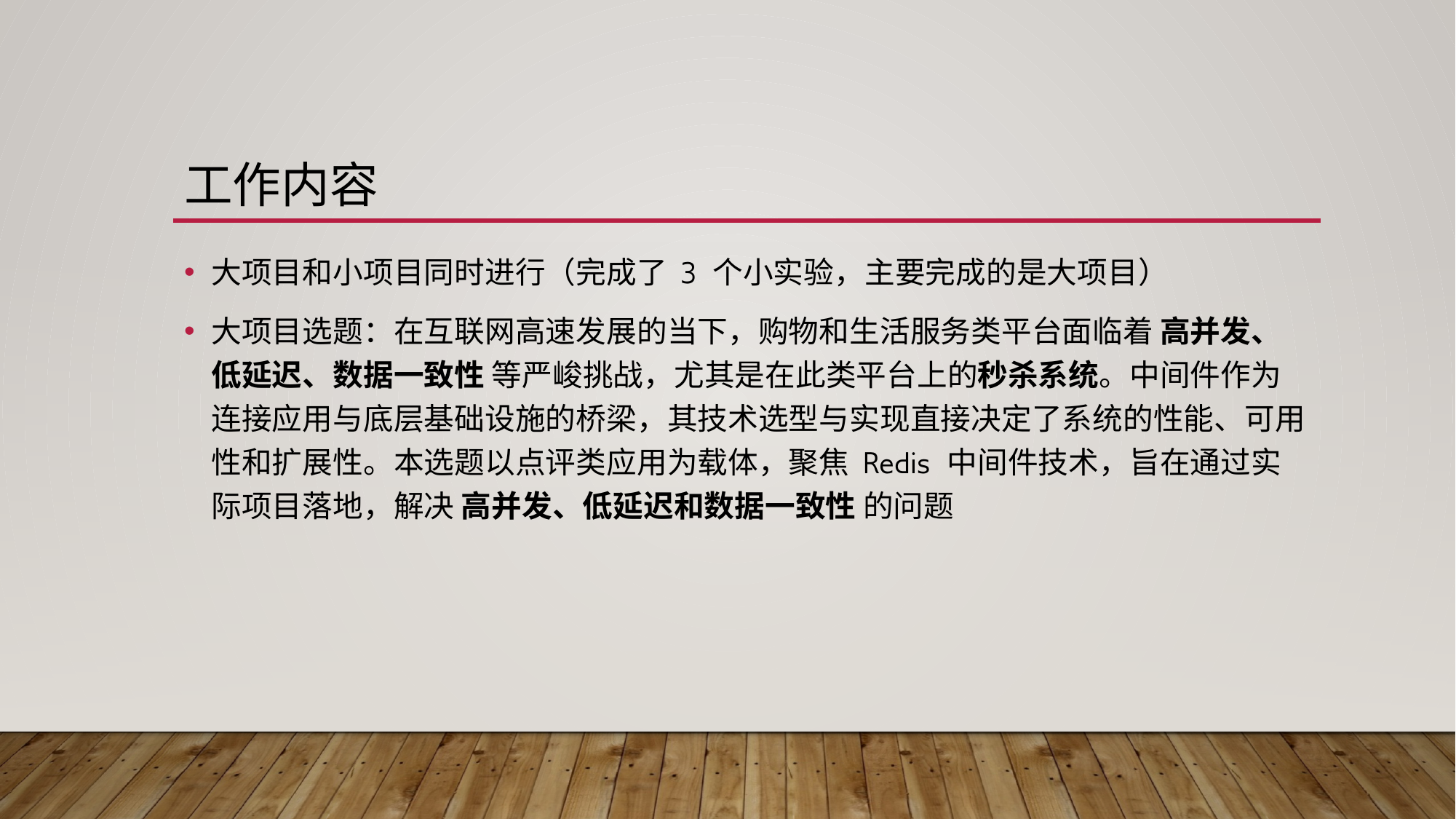

# 工作内容
大项目和小项目同时进行（完成了 3 个小实验，主要完成的是大项目）
大项目选题：在互联网高速发展的当下，购物和生活服务类平台面临着 高并发、低延迟、数据一致性 等严峻挑战，尤其是在此类平台上的秒杀系统。中间件作为连接应用与底层基础设施的桥梁，其技术选型与实现直接决定了系统的性能、可用性和扩展性。本选题以点评类应用为载体，聚焦 Redis 中间件技术，旨在通过实际项目落地，解决 高并发、低延迟和数据一致性 的问题